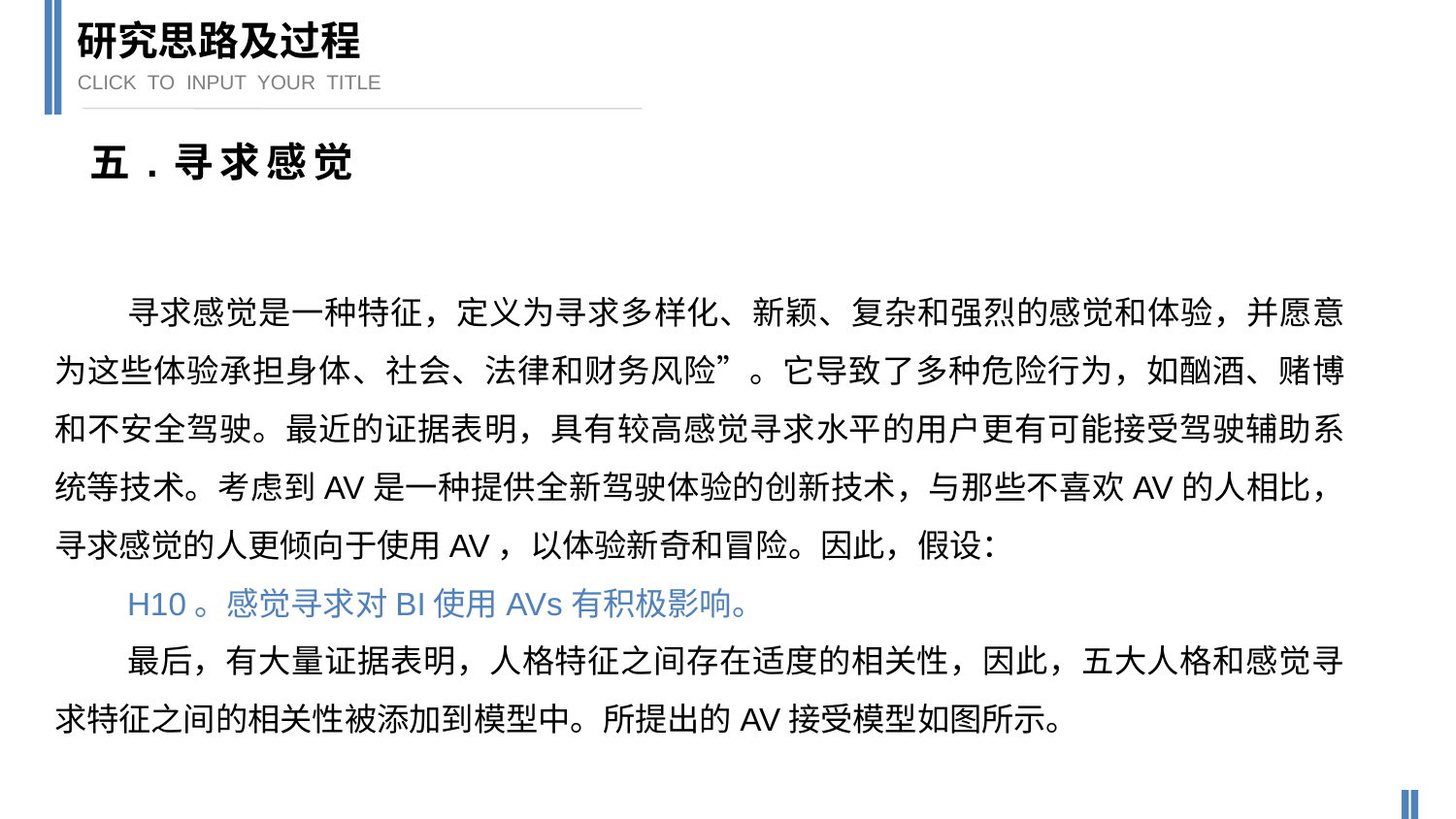

研究思路及过程
CLICK  TO  INPUT  YOUR  TITLE
五.寻求感觉
寻求感觉是一种特征，定义为寻求多样化、新颖、复杂和强烈的感觉和体验，并愿意为这些体验承担身体、社会、法律和财务风险”。它导致了多种危险行为，如酗酒、赌博和不安全驾驶。最近的证据表明，具有较高感觉寻求水平的用户更有可能接受驾驶辅助系统等技术。考虑到AV是一种提供全新驾驶体验的创新技术，与那些不喜欢AV的人相比，寻求感觉的人更倾向于使用AV，以体验新奇和冒险。因此，假设：
H10。感觉寻求对BI使用AVs有积极影响。
最后，有大量证据表明，人格特征之间存在适度的相关性，因此，五大人格和感觉寻求特征之间的相关性被添加到模型中。所提出的AV接受模型如图所示。